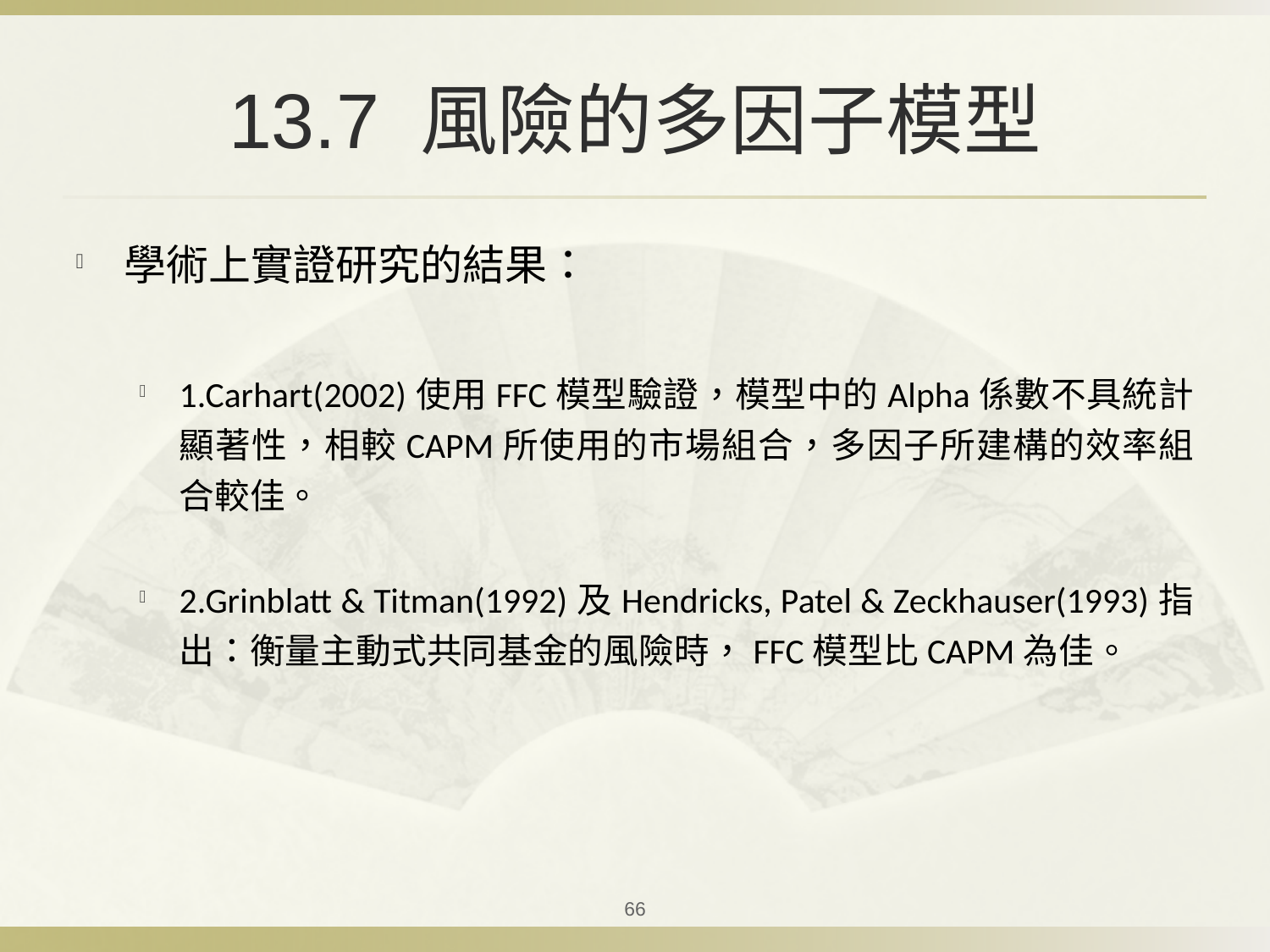

# 13.7 風險的多因子模型
學術上實證研究的結果：

1.Carhart(2002)使用FFC模型驗證，模型中的Alpha係數不具統計顯著性，相較CAPM所使用的市場組合，多因子所建構的效率組合較佳。

2.Grinblatt & Titman(1992)及Hendricks, Patel & Zeckhauser(1993)指出：衡量主動式共同基金的風險時，FFC模型比CAPM為佳。
66